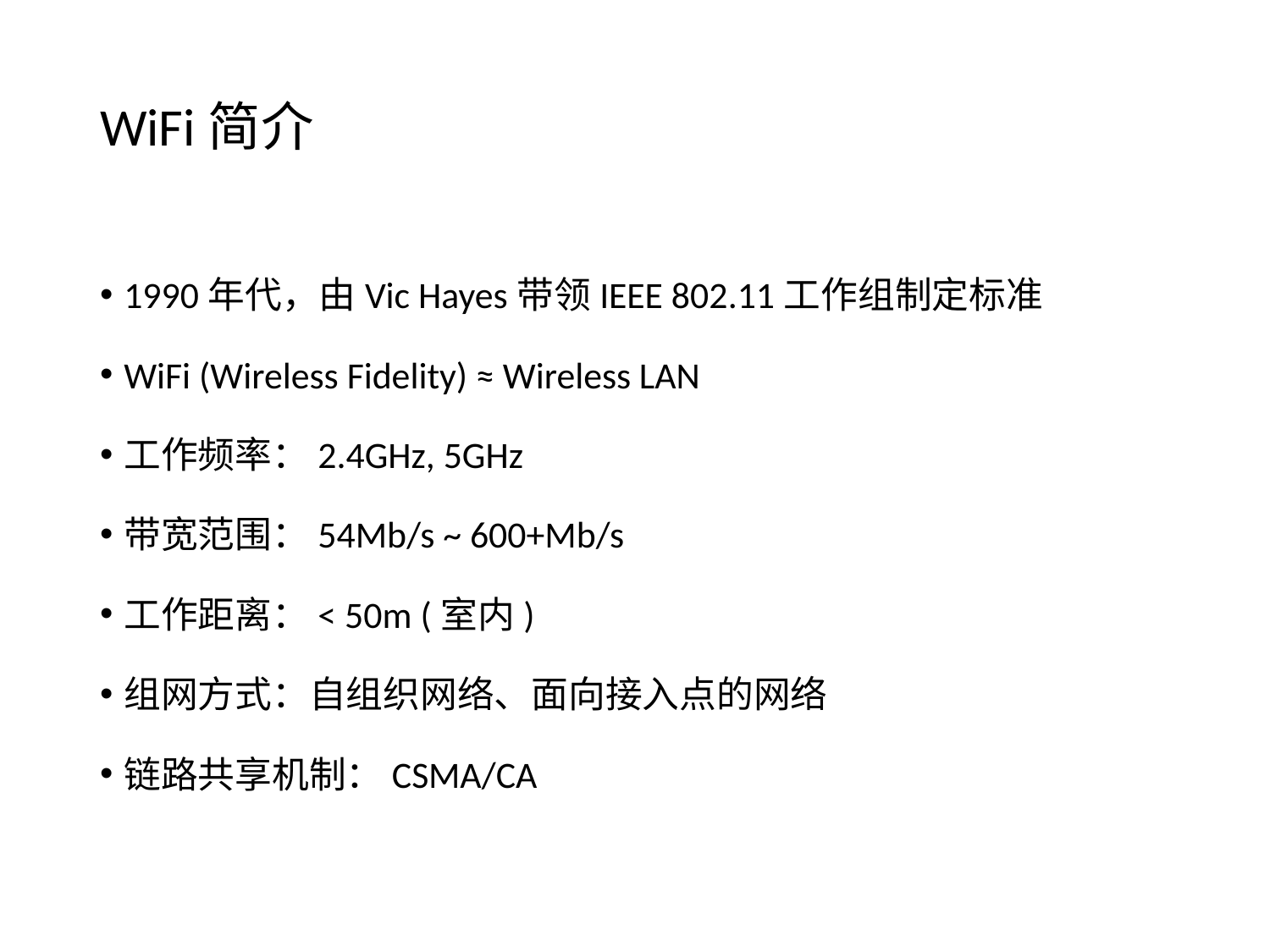

# WiFi简介
1990年代，由Vic Hayes带领IEEE 802.11工作组制定标准
WiFi (Wireless Fidelity) ≈ Wireless LAN
工作频率：2.4GHz, 5GHz
带宽范围：54Mb/s ~ 600+Mb/s
工作距离：< 50m (室内)
组网方式：自组织网络、面向接入点的网络
链路共享机制：CSMA/CA

47